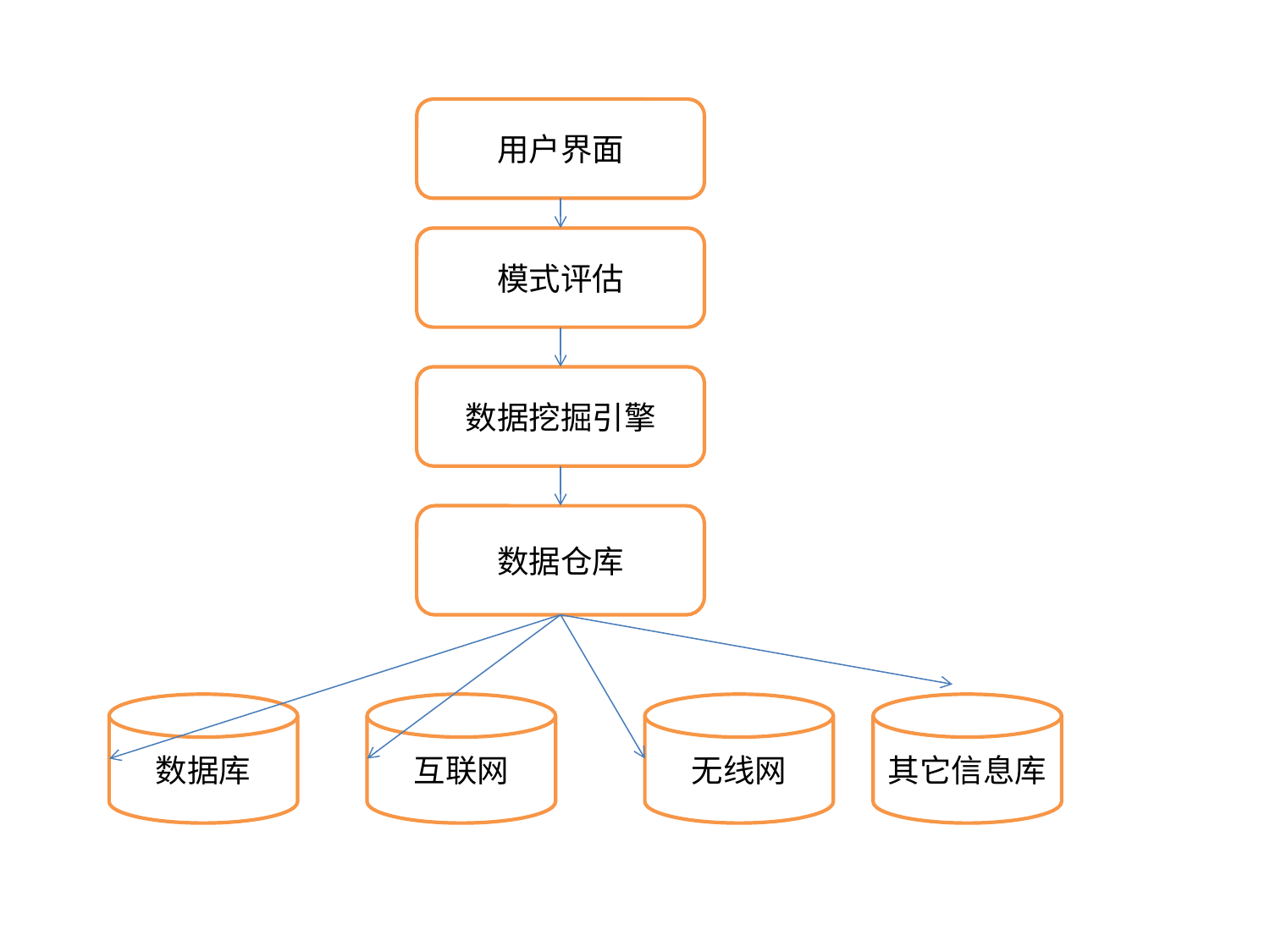

用户界面
模式评估
数据挖掘引擎
数据仓库
数据库
互联网
无线网
其它信息库